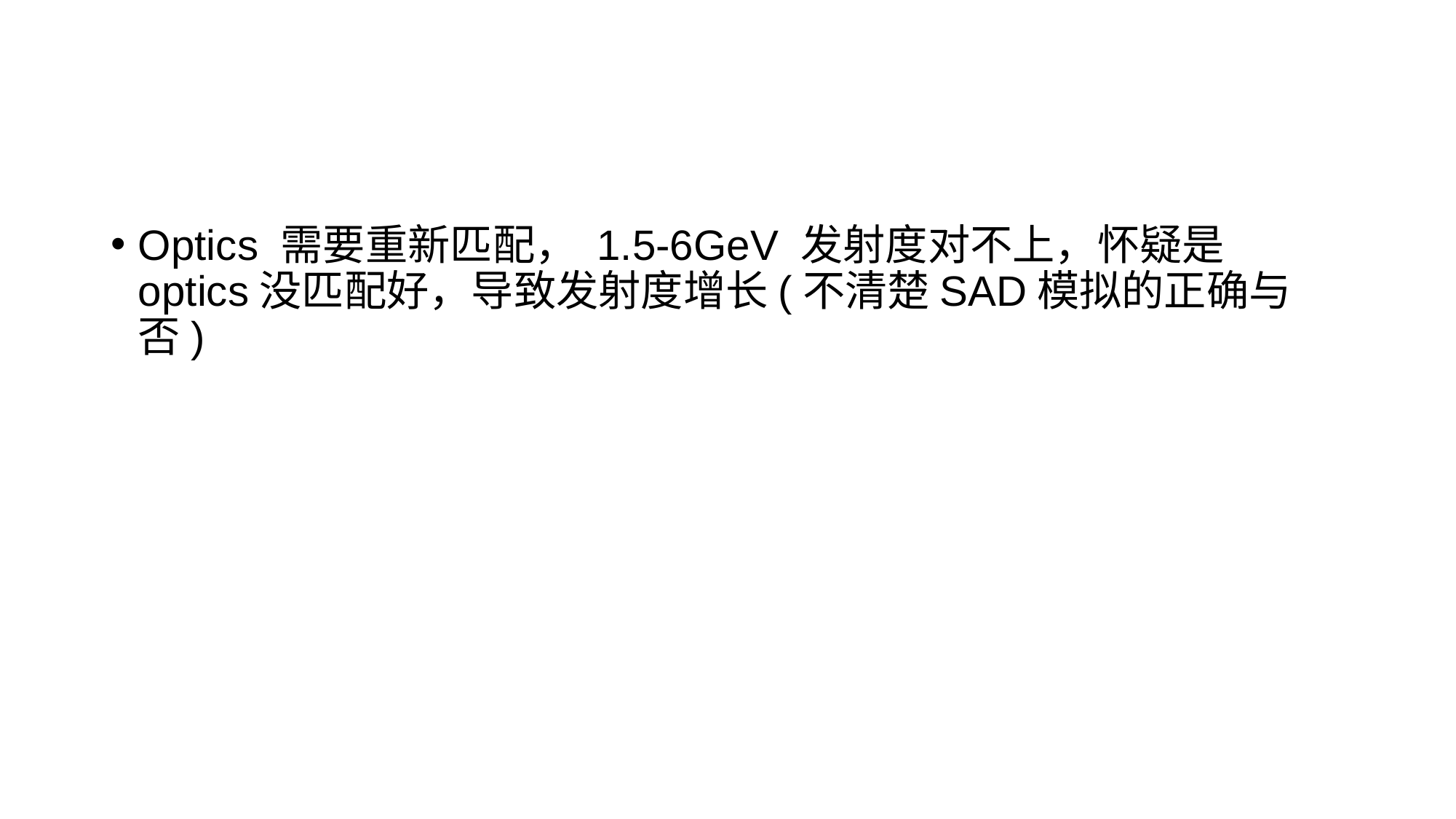

#
Optics 需要重新匹配， 1.5-6GeV 发射度对不上，怀疑是optics没匹配好，导致发射度增长(不清楚SAD模拟的正确与否)